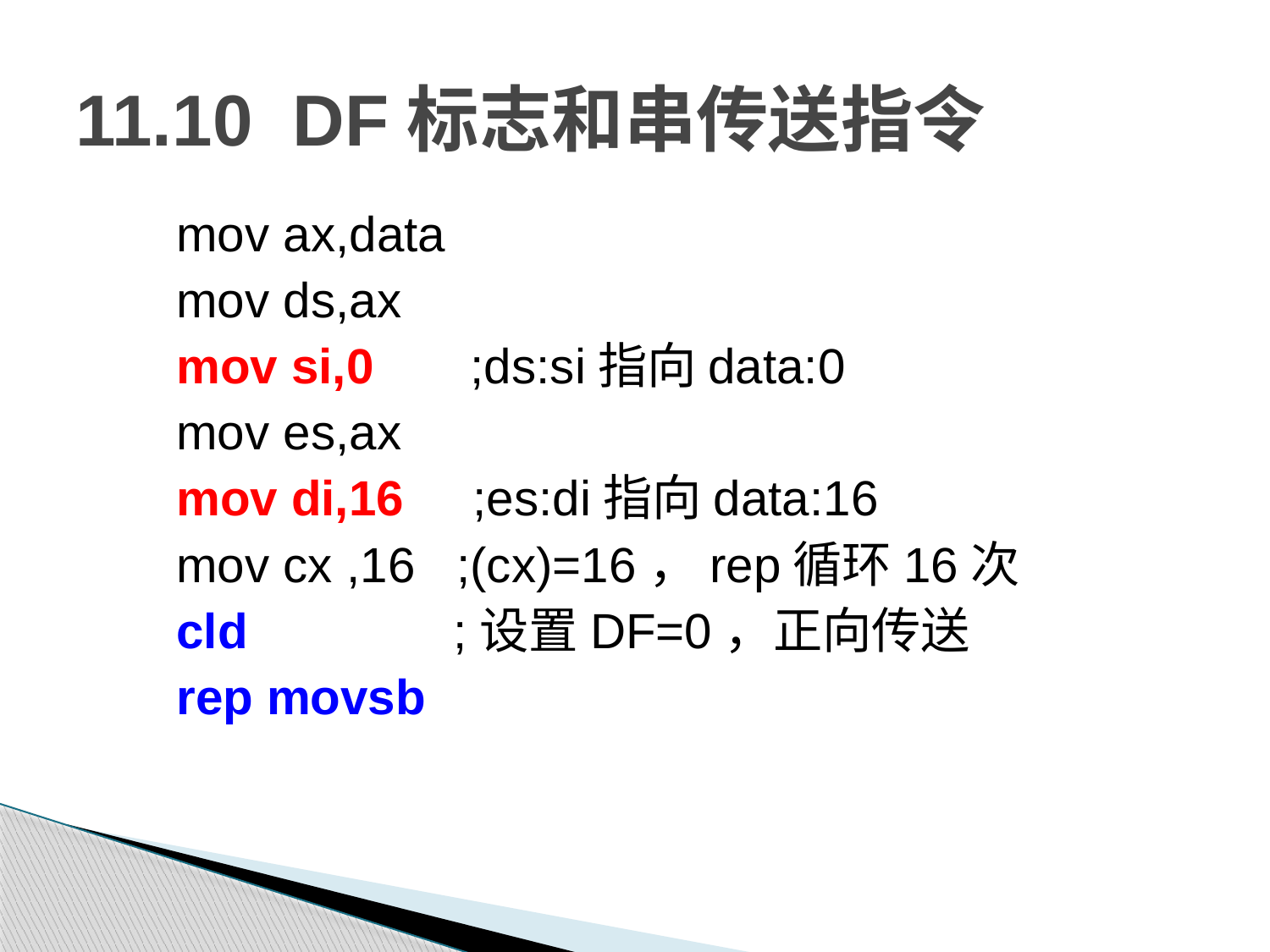

# 11.10  DF标志和串传送指令
 mov ax,data
 mov ds,ax
 mov si,0       ;ds:si指向data:0
 mov es,ax
 mov di,16     ;es:di指向data:16
 mov cx ,16   ;(cx)=16，rep循环16次
 cld               ;设置DF=0，正向传送
 rep movsb